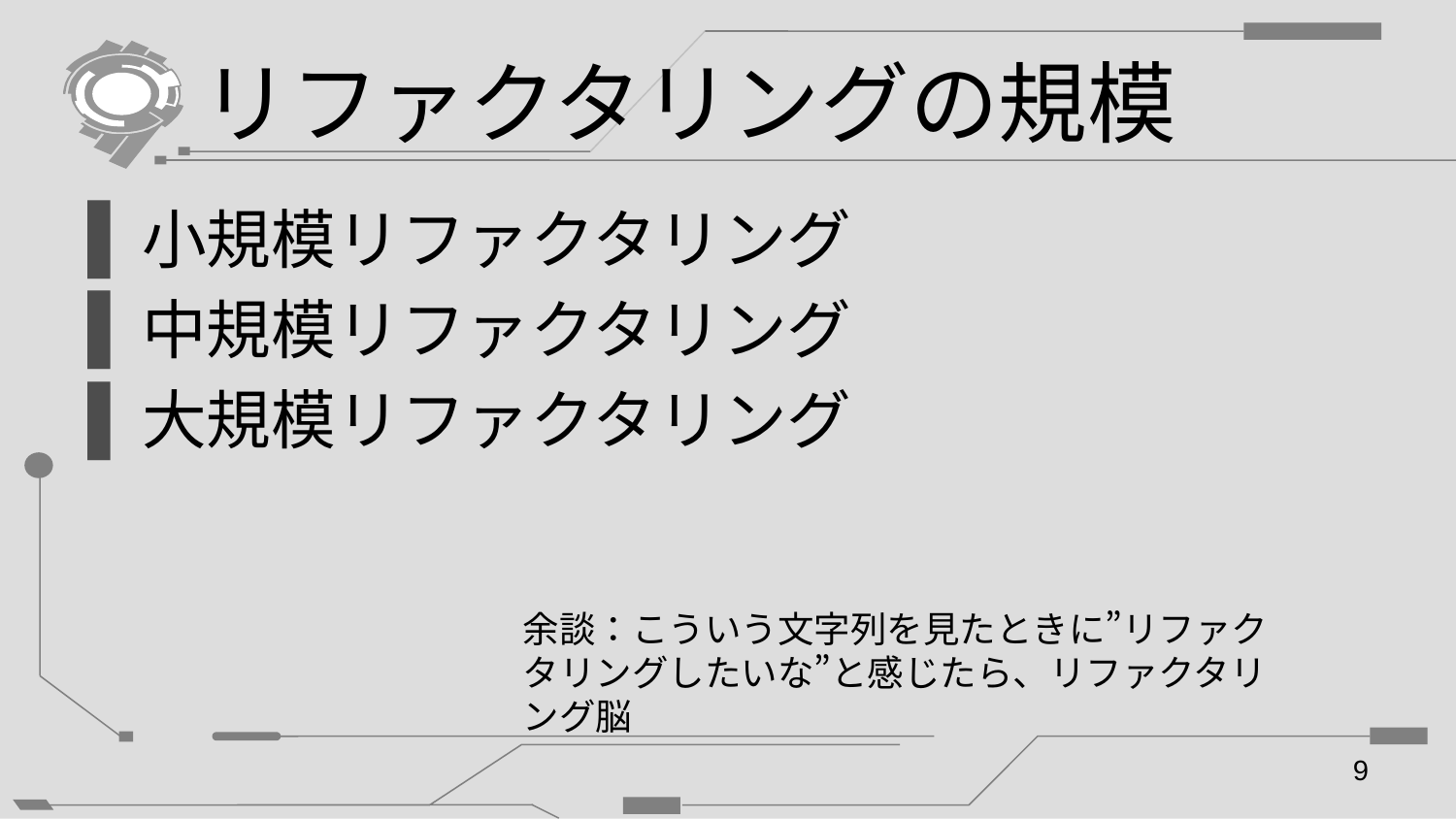

# リファクタリングの規模
小規模リファクタリング
中規模リファクタリング
大規模リファクタリング
余談：こういう文字列を見たときに”リファクタリングしたいな”と感じたら、リファクタリング脳
9